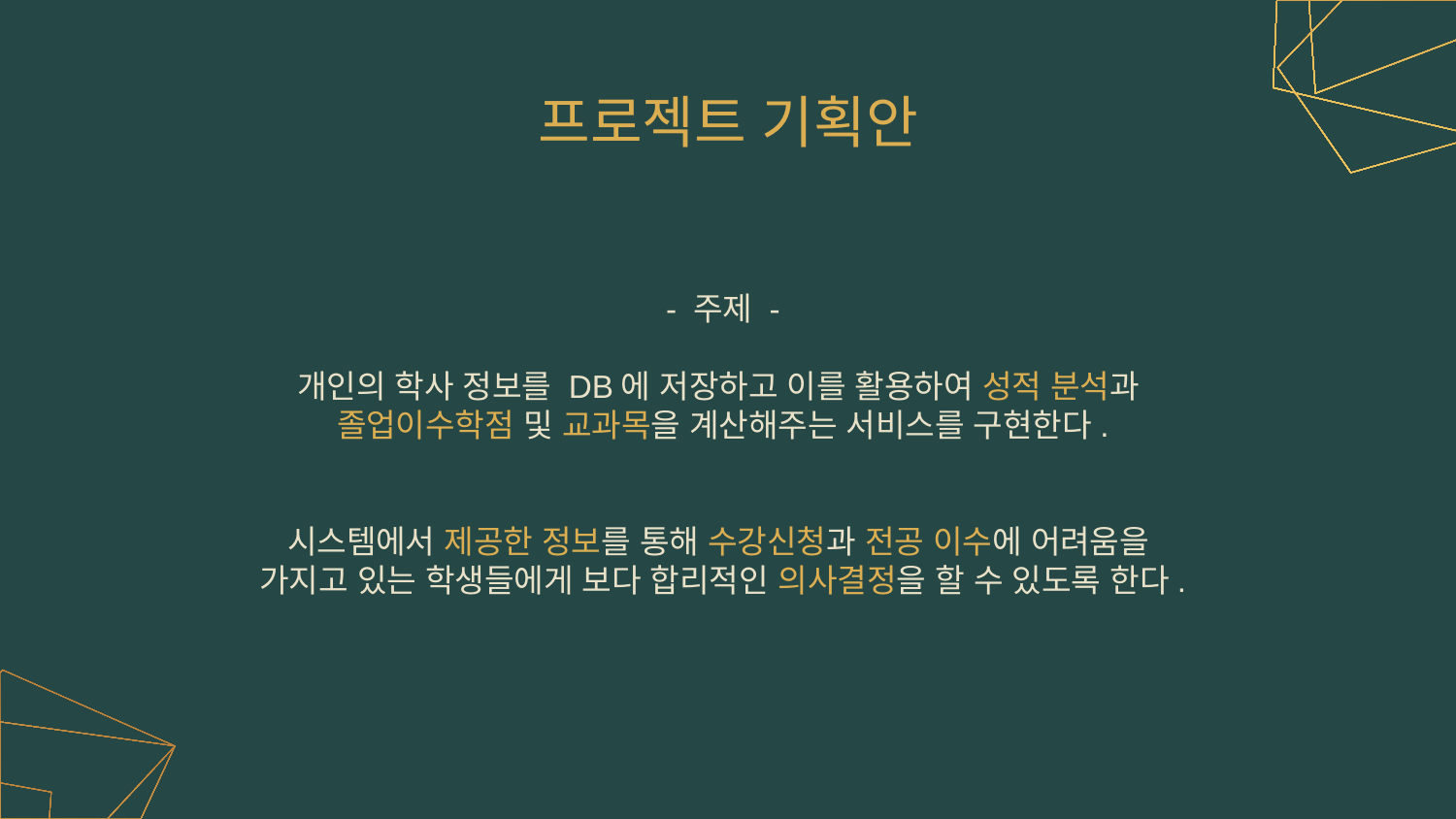

# 프로젝트 기획안
- 주제 -

개인의 학사 정보를 DB에 저장하고 이를 활용하여 성적 분석과
졸업이수학점 및 교과목을 계산해주는 서비스를 구현한다.

시스템에서 제공한 정보를 통해 수강신청과 전공 이수에 어려움을
가지고 있는 학생들에게 보다 합리적인 의사결정을 할 수 있도록 한다.